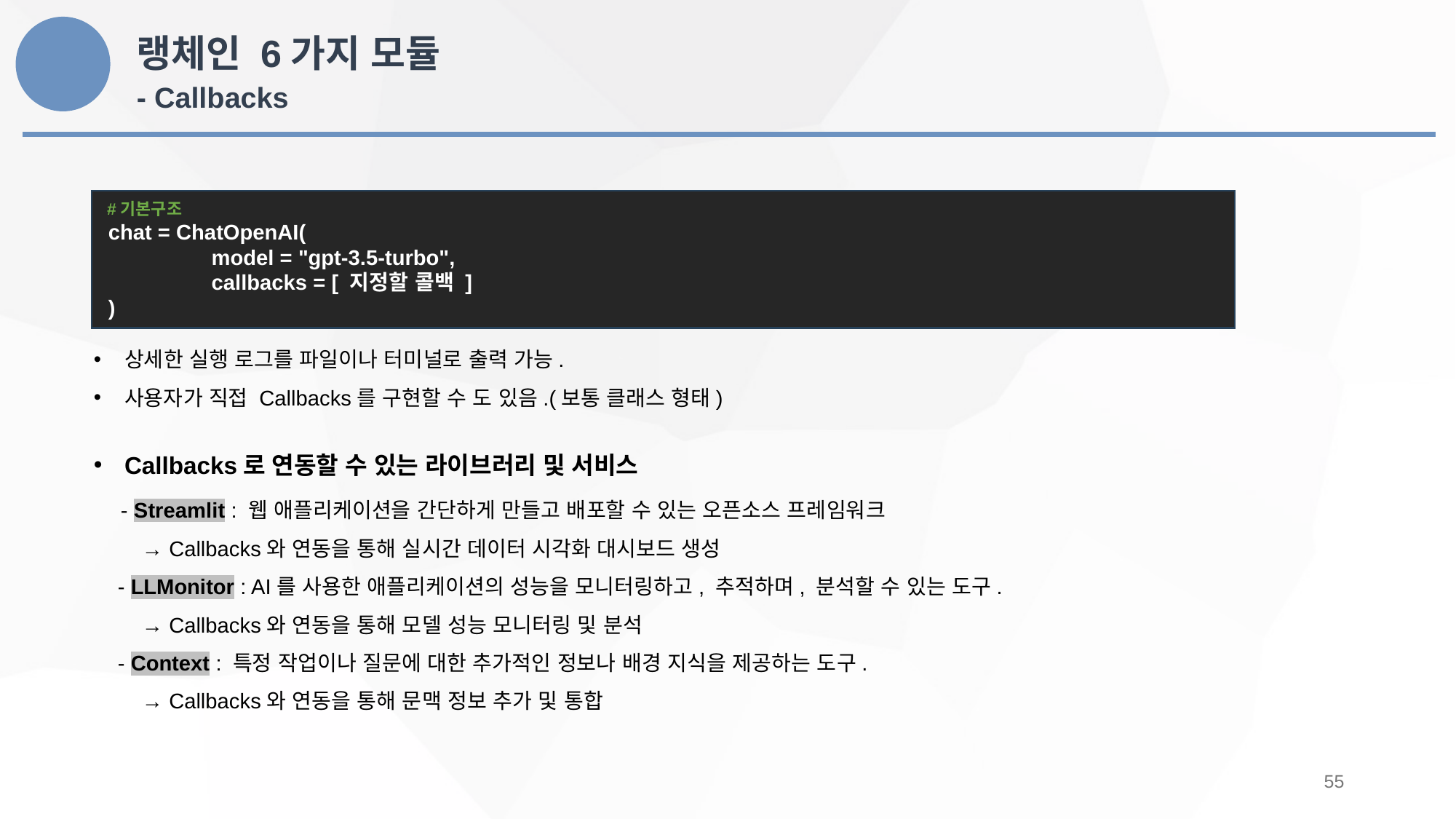

랭체인 6가지 모듈
- Callbacks
 #기본구조
 chat = ChatOpenAI(
	model = "gpt-3.5-turbo",
	callbacks = [ 지정할 콜백 ]
 )
상세한 실행 로그를 파일이나 터미널로 출력 가능.
사용자가 직접 Callbacks를 구현할 수 도 있음.(보통 클래스 형태)

Callbacks로 연동할 수 있는 라이브러리 및 서비스
    - Streamlit : 웹 애플리케이션을 간단하게 만들고 배포할 수 있는 오픈소스 프레임워크
        → Callbacks와 연동을 통해 실시간 데이터 시각화 대시보드 생성
    - LLMonitor : AI를 사용한 애플리케이션의 성능을 모니터링하고, 추적하며, 분석할 수 있는 도구.
        → Callbacks와 연동을 통해 모델 성능 모니터링 및 분석
    - Context : 특정 작업이나 질문에 대한 추가적인 정보나 배경 지식을 제공하는 도구.
        → Callbacks와 연동을 통해 문맥 정보 추가 및 통합
55